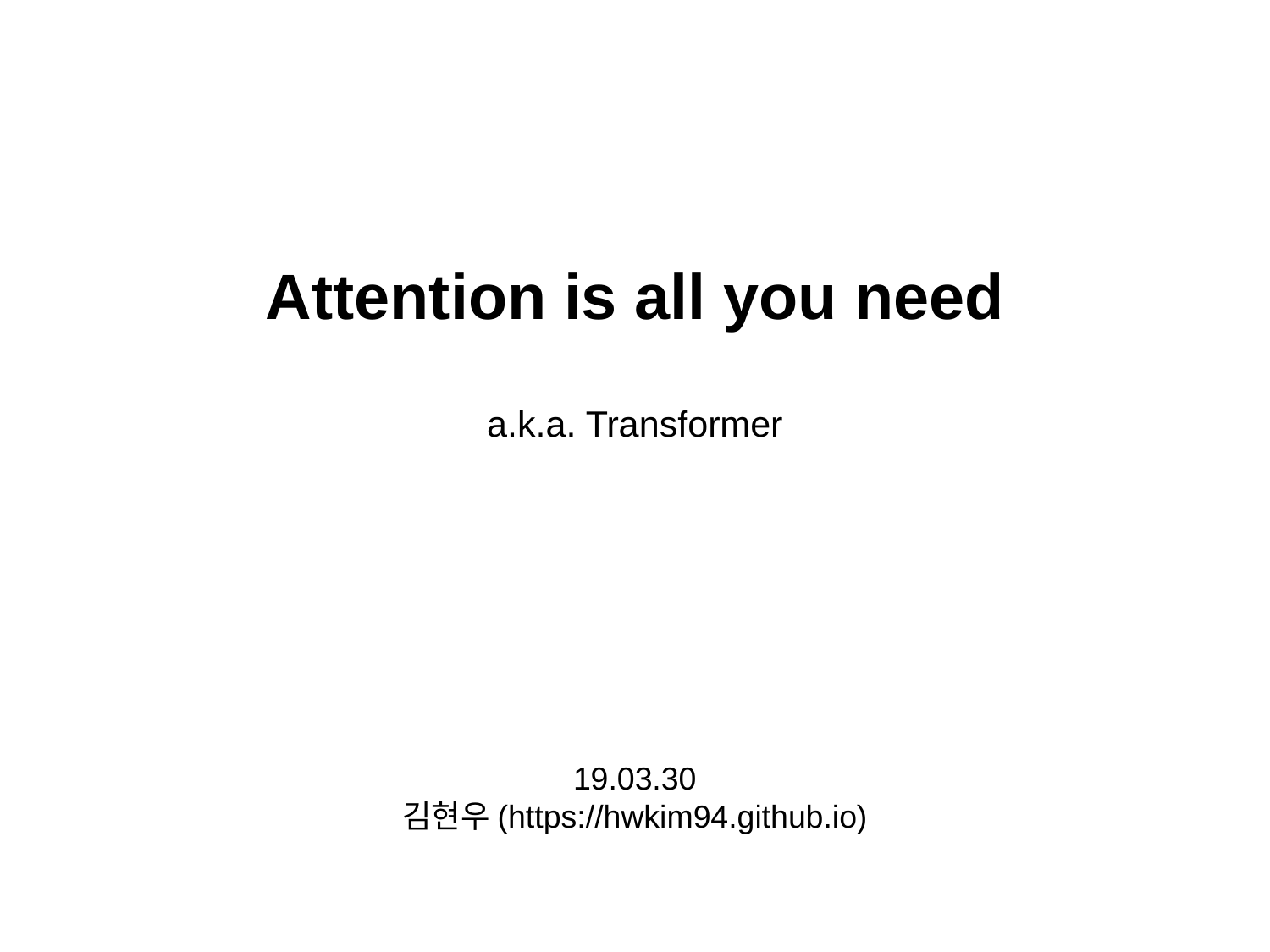

# Attention is all you need a.k.a. Transformer
19.03.30
김현우(https://hwkim94.github.io)